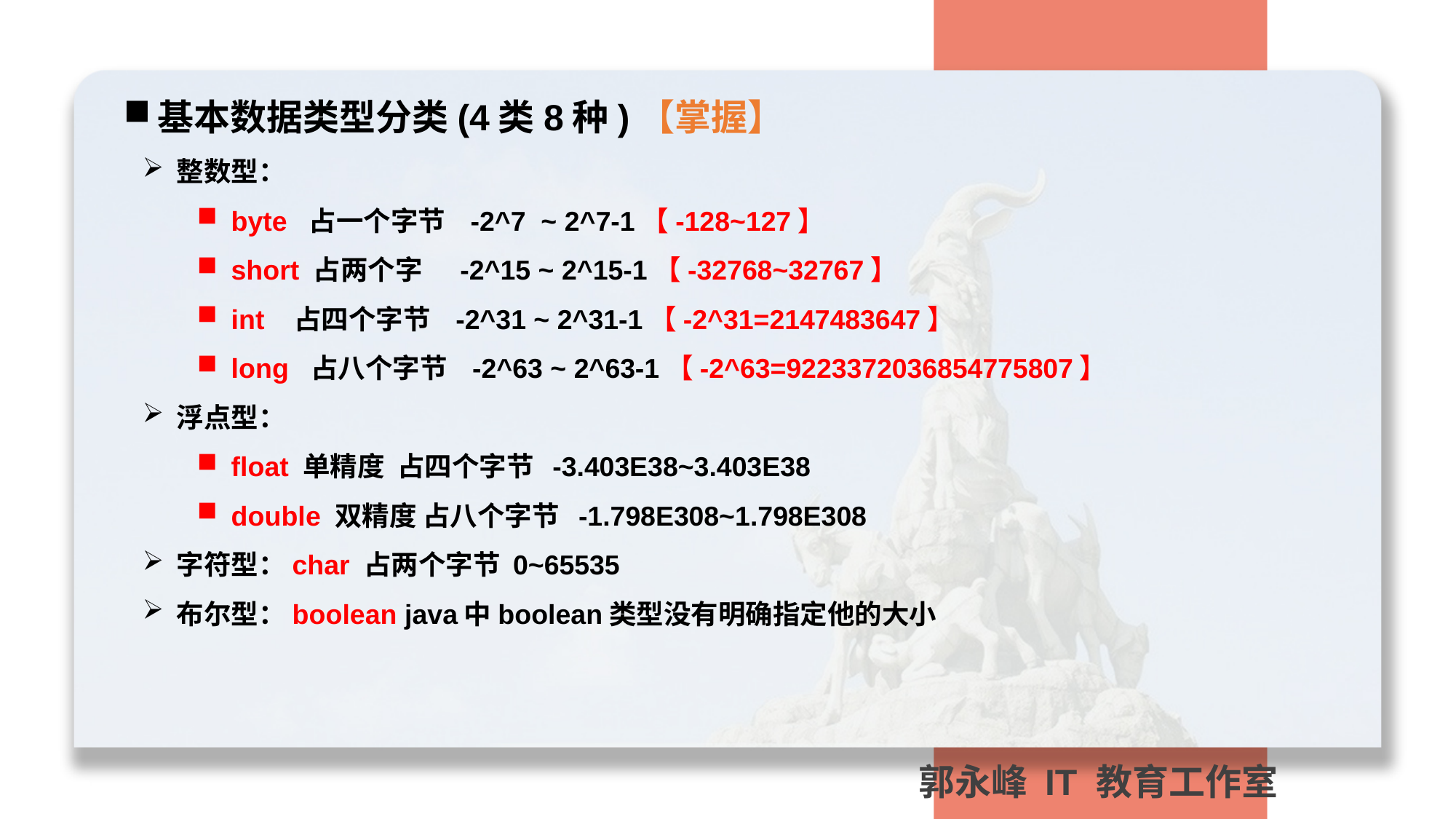

基本数据类型分类(4类8种)【掌握】
整数型：
byte  占一个字节   -2^7  ~ 2^7-1【-128~127】
short 占两个字     -2^15 ~ 2^15-1【-32768~32767】
int   占四个字节   -2^31 ~ 2^31-1【-2^31=2147483647】
long  占八个字节   -2^63 ~ 2^63-1【-2^63=9223372036854775807】
浮点型：
float 单精度  占四个字节  -3.403E38~3.403E38
double 双精度 占八个字节  -1.798E308~1.798E308
字符型：char 占两个字节 0~65535
布尔型：boolean java中boolean类型没有明确指定他的大小